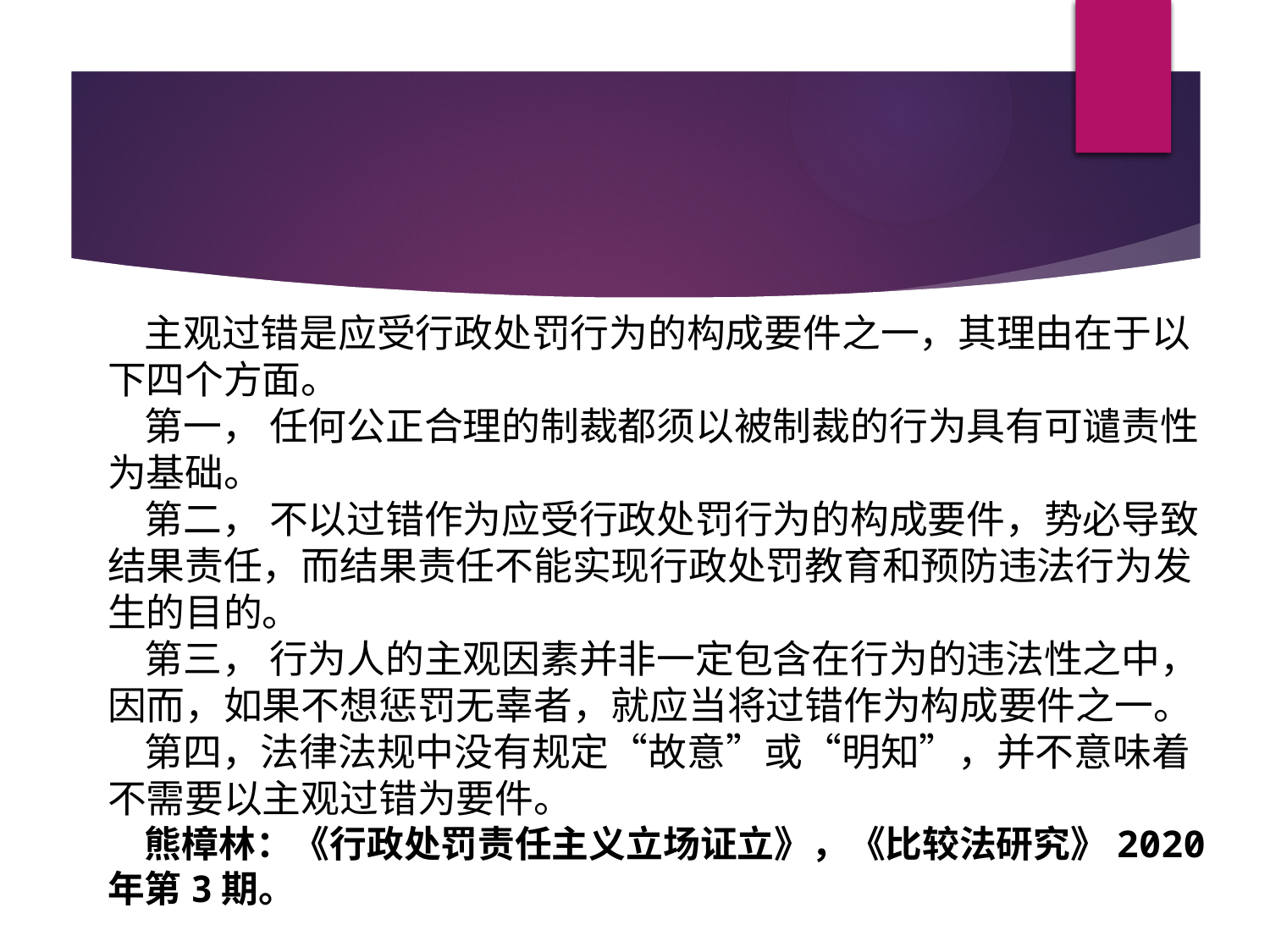

主观过错是应受行政处罚行为的构成要件之一，其理由在于以下四个方面。
第一， 任何公正合理的制裁都须以被制裁的行为具有可谴责性为基础。
第二， 不以过错作为应受行政处罚行为的构成要件，势必导致结果责任，而结果责任不能实现行政处罚教育和预防违法行为发生的目的。
第三， 行为人的主观因素并非一定包含在行为的违法性之中，因而，如果不想惩罚无辜者，就应当将过错作为构成要件之一。
第四，法律法规中没有规定“故意”或“明知”，并不意味着不需要以主观过错为要件。
熊樟林：《行政处罚责任主义立场证立》，《比较法研究》2020年第3期。